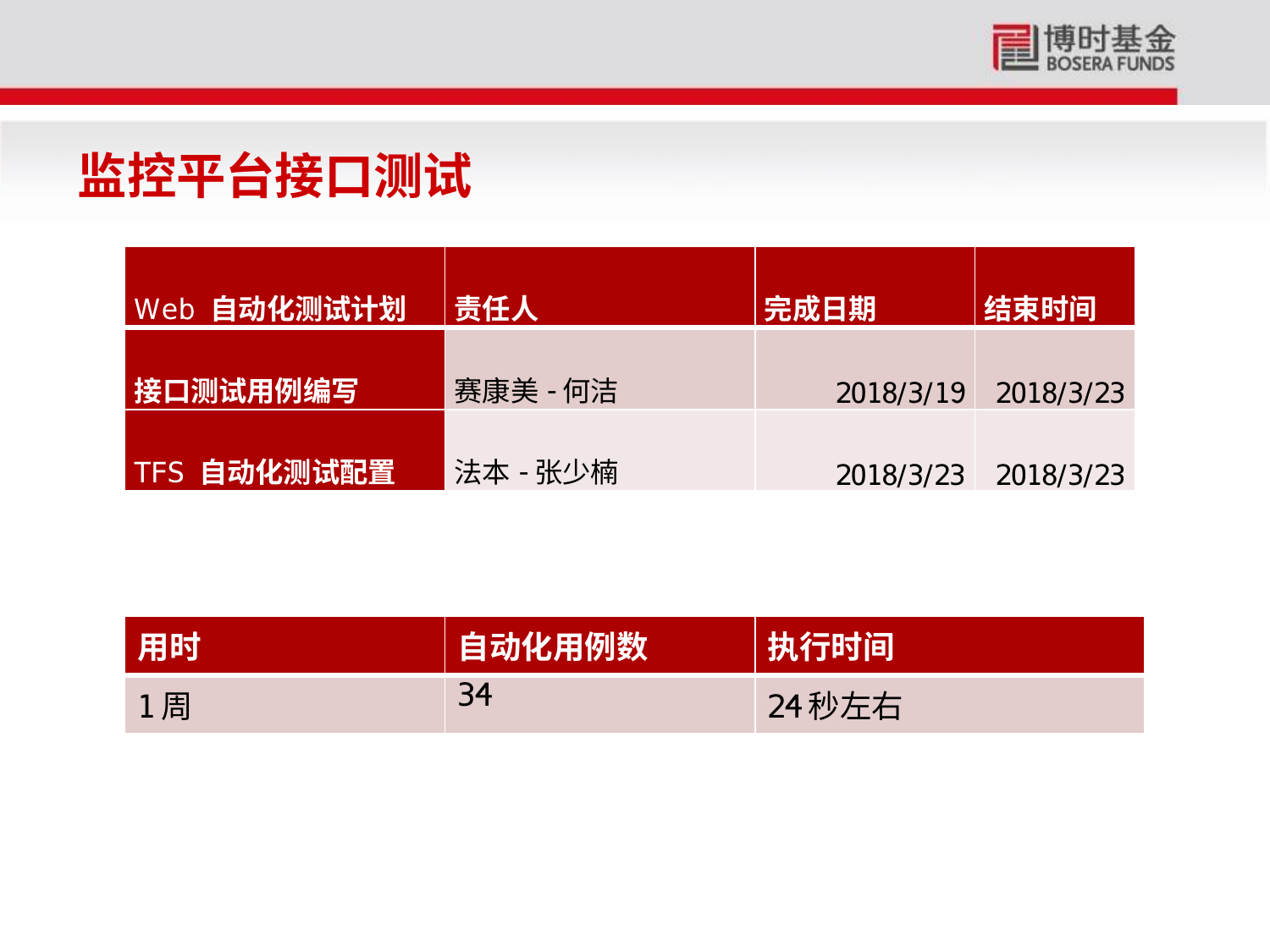

# 监控平台接口测试

| Web 自动化测试计划 | 责任人 | 完成日期 | 结束时间 |
| --- | --- | --- | --- |
| 接口测试用例编写 | 赛康美-何洁 | 2018/3/19 | 2018/3/23 |
| TFS 自动化测试配置 | 法本-张少楠 | 2018/3/23 | 2018/3/23 |
| 用时 | 自动化用例数 | 执行时间 |
| --- | --- | --- |
| 1周 | 34 | 24秒左右 |